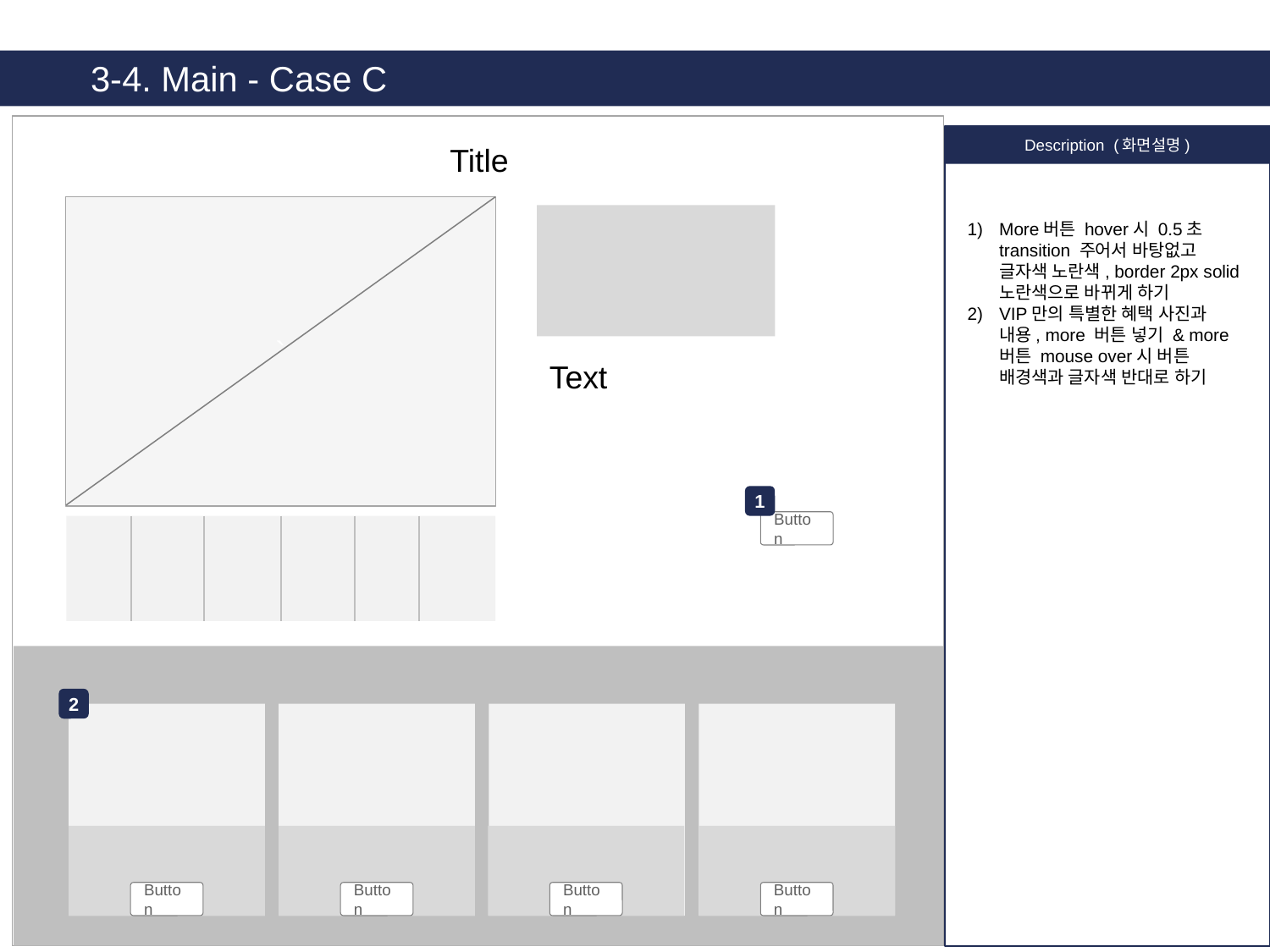

3-4. Main - Case C

Description  (화면설명)
Title

`

More버튼 hover시 0.5초 transition 주어서 바탕없고 글자색 노란색, border 2px solid 노란색으로 바뀌게 하기
VIP만의 특별한 혜택 사진과 내용, more 버튼 넣기 & more 버튼 mouse over시 버튼 배경색과 글자색 반대로 하기

Text
1
Button

2

Button
Button
Button
Button